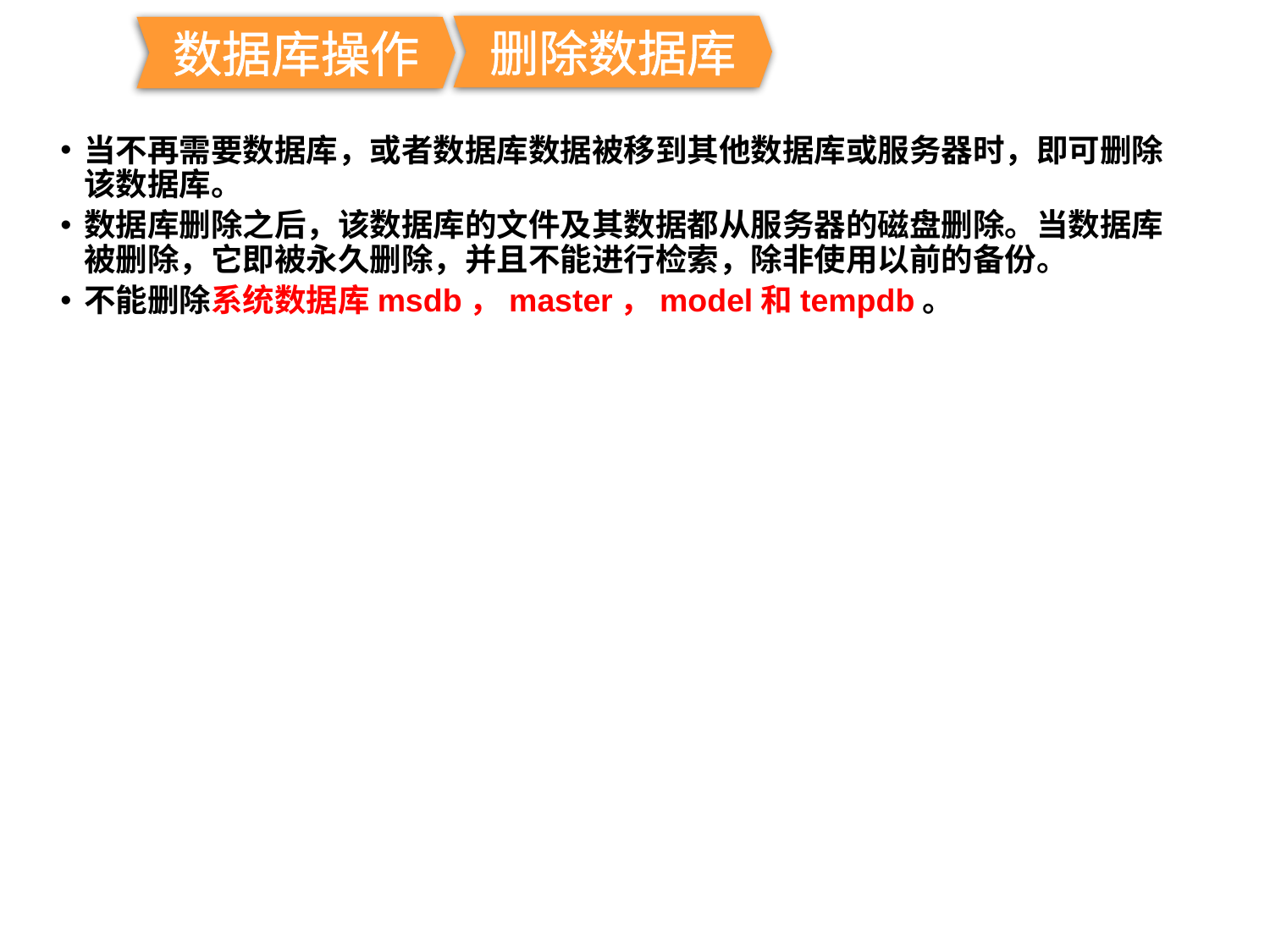

删除数据库
数据库操作

当不再需要数据库，或者数据库数据被移到其他数据库或服务器时，即可删除该数据库。
数据库删除之后，该数据库的文件及其数据都从服务器的磁盘删除。当数据库被删除，它即被永久删除，并且不能进行检索，除非使用以前的备份。
不能删除系统数据库msdb，master，model和tempdb。